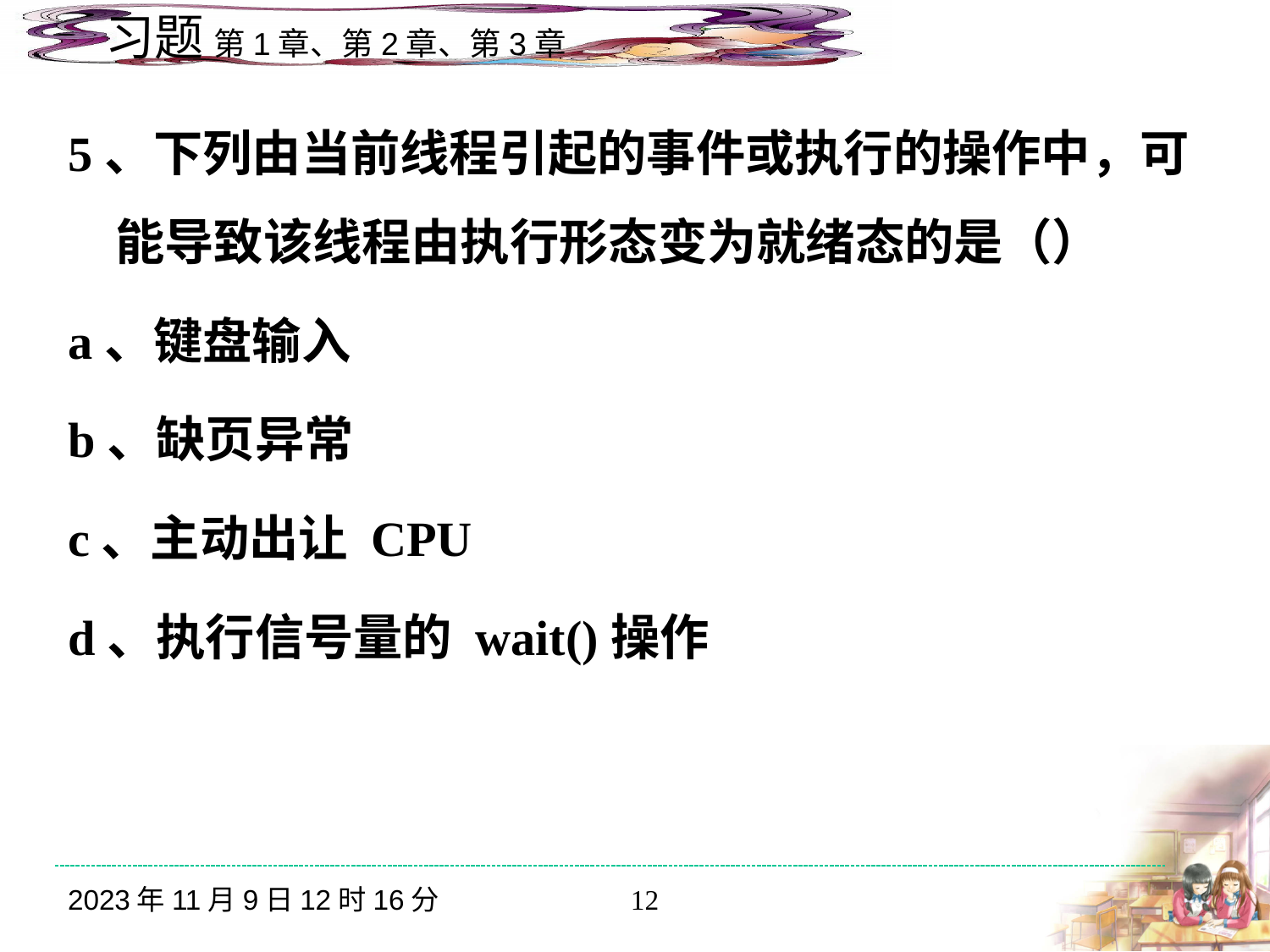

5、下列由当前线程引起的事件或执行的操作中，可能导致该线程由执行形态变为就绪态的是（）
a、键盘输入
b、缺页异常
c、主动出让 CPU
d、执行信号量的 wait()操作

2023年11月9日12时16分
12